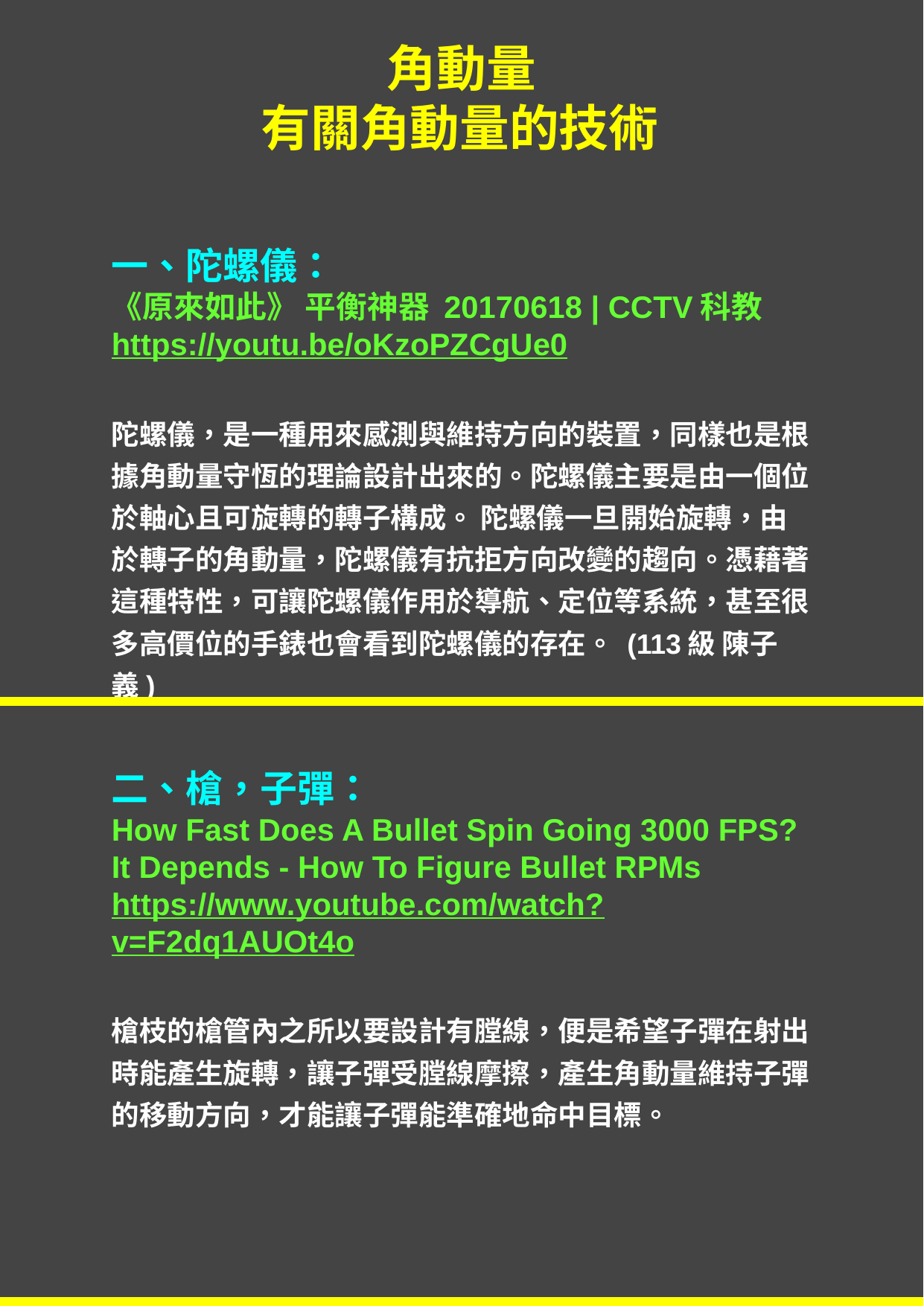

角動量
有關角動量的技術
一、陀螺儀：
《原來如此》 平衡神器 20170618 | CCTV科教
https://youtu.be/oKzoPZCgUe0

陀螺儀，是一種用來感測與維持方向的裝置，同樣也是根據角動量守恆的理論設計出來的。陀螺儀主要是由一個位於軸心且可旋轉的轉子構成。 陀螺儀一旦開始旋轉，由於轉子的角動量，陀螺儀有抗拒方向改變的趨向。憑藉著這種特性，可讓陀螺儀作用於導航、定位等系統，甚至很多高價位的手錶也會看到陀螺儀的存在。 (113級 陳子義)
二、槍，子彈：
How Fast Does A Bullet Spin Going 3000 FPS? It Depends - How To Figure Bullet RPMs
https://www.youtube.com/watch?v=F2dq1AUOt4o

槍枝的槍管內之所以要設計有膛線，便是希望子彈在射出時能產生旋轉，讓子彈受膛線摩擦，產生角動量維持子彈的移動方向，才能讓子彈能準確地命中目標。